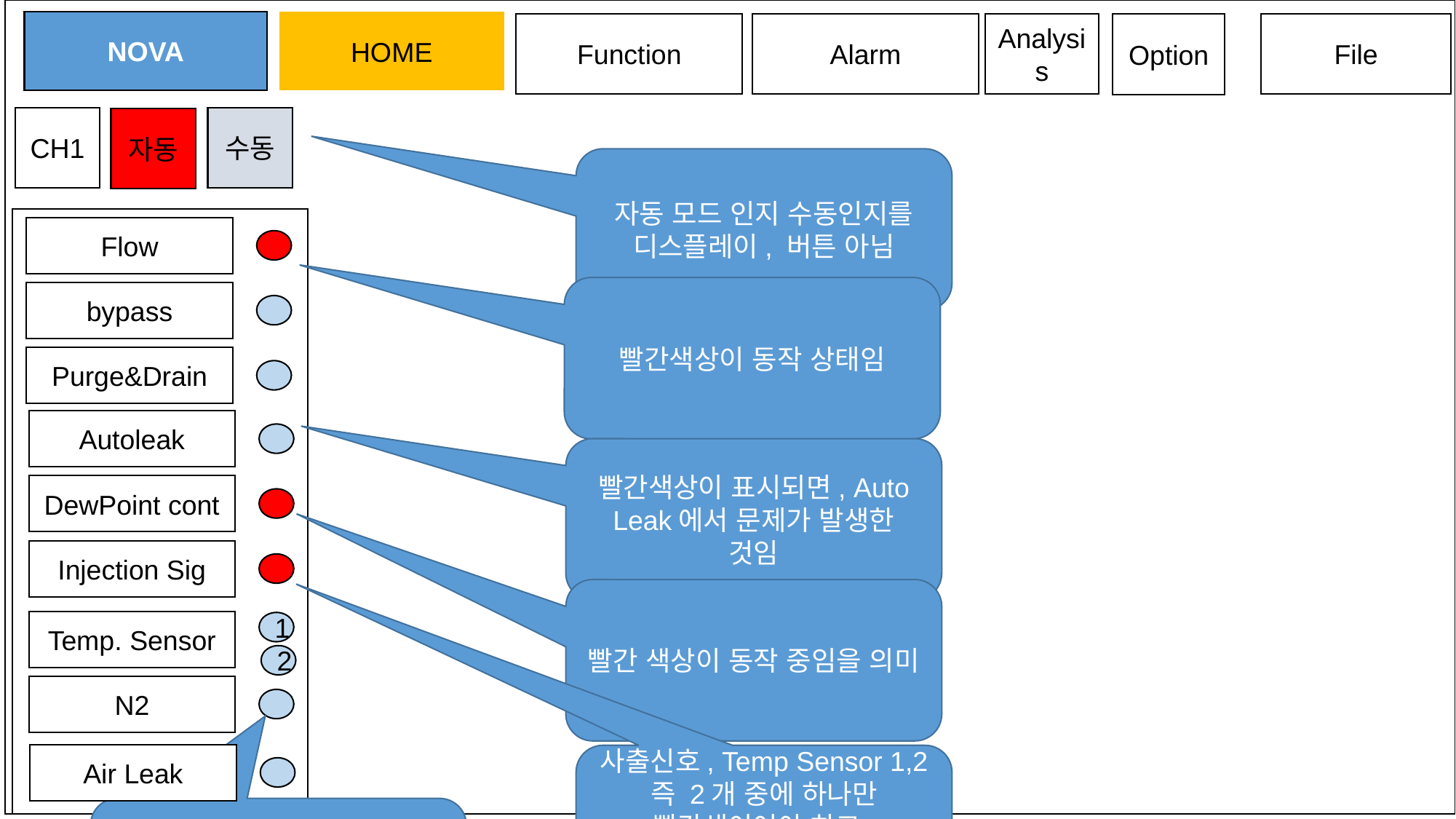

HOME
NOVA
Function
Alarm
File
Analysis
Option
CH1
수동
자동
자동 모드 인지 수동인지를 디스플레이, 버튼 아님

Flow

빨간색상이 동작 상태임
bypass

Purge&Drain

Autoleak

빨간색상이 표시되면, Auto Leak에서 문제가 발생한 것임
DewPoint cont

Injection Sig

빨간 색상이 동작 중임을 의미
Temp. Sensor
1
2
N2

Air Leak
사출신호, Temp Sensor 1,2 즉 2개 중에 하나만 빨간색이어야 하고, 빨간색에서 동작하고 있음을 의미

N2 , Air Leak는  동작할 때만 빨간색